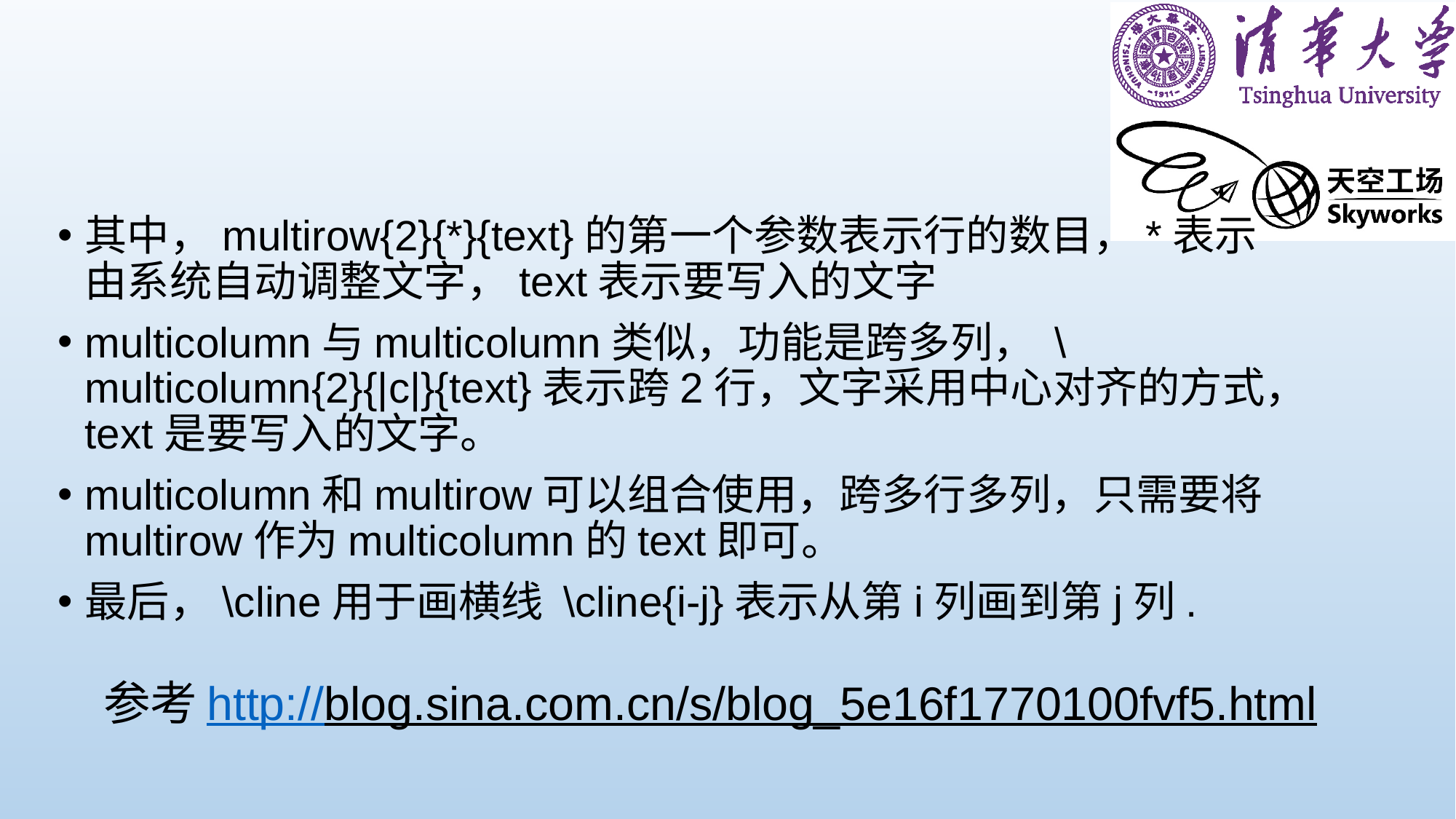

其中，multirow{2}{*}{text}的第一个参数表示行的数目，*表示由系统自动调整文字，text表示要写入的文字
multicolumn与multicolumn类似，功能是跨多列， \multicolumn{2}{|c|}{text}表示跨2行，文字采用中心对齐的方式，text是要写入的文字。
multicolumn和multirow可以组合使用，跨多行多列，只需要将multirow作为multicolumn的text即可。
最后，\cline用于画横线 \cline{i-j}表示从第i列画到第j列.

# 参考http://blog.sina.com.cn/s/blog_5e16f1770100fvf5.html